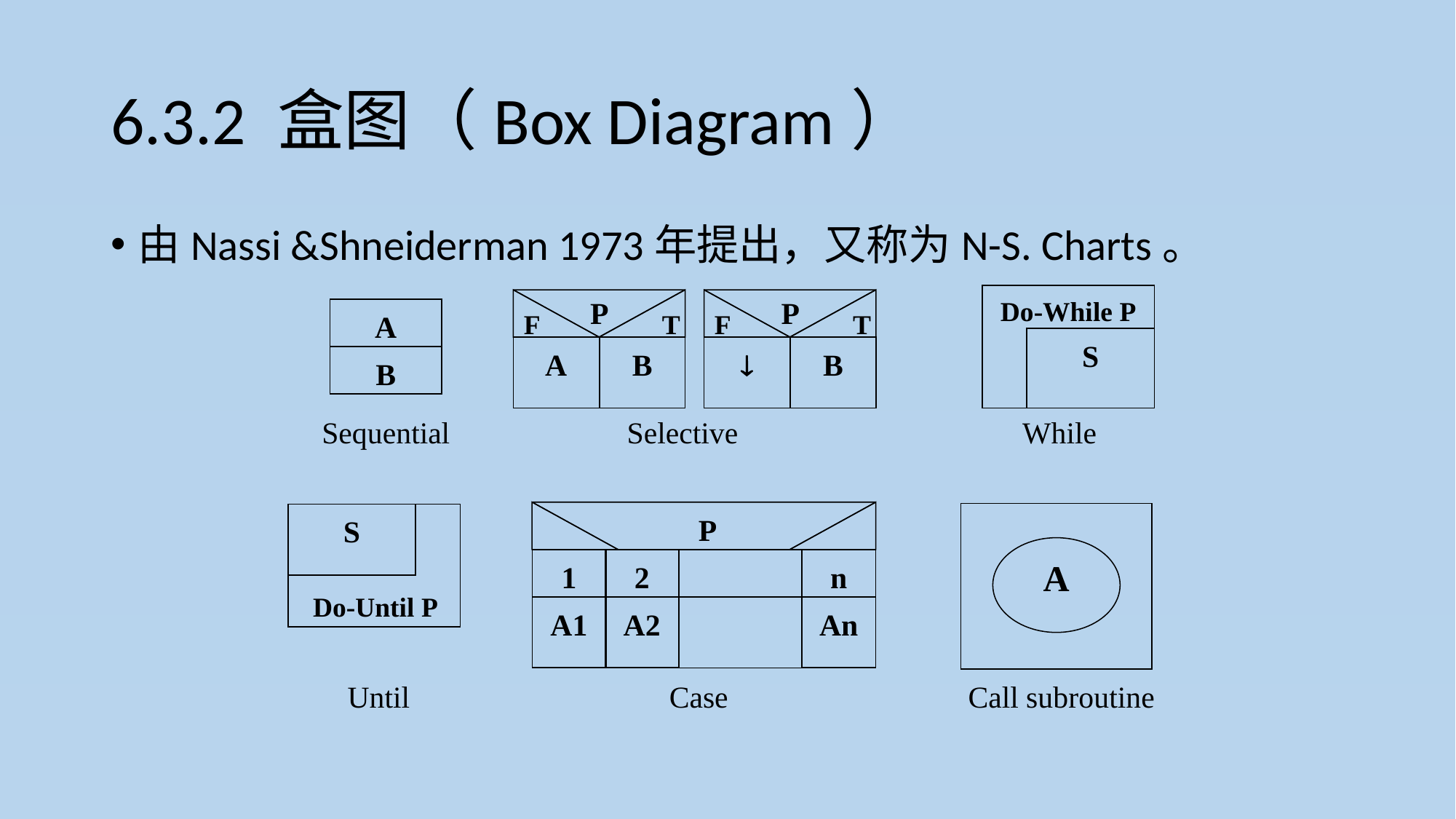

# 6.3.2 盒图（Box Diagram）
由Nassi &Shneiderman 1973年提出，又称为N-S. Charts。

Do-While P
S
P

F
T
A
B
P

F
T
↓
B
A
B
Sequential
Selective
While

P

1
2
n

A1
A2
An

A

S
Do-Until P
Case
Call subroutine
Until